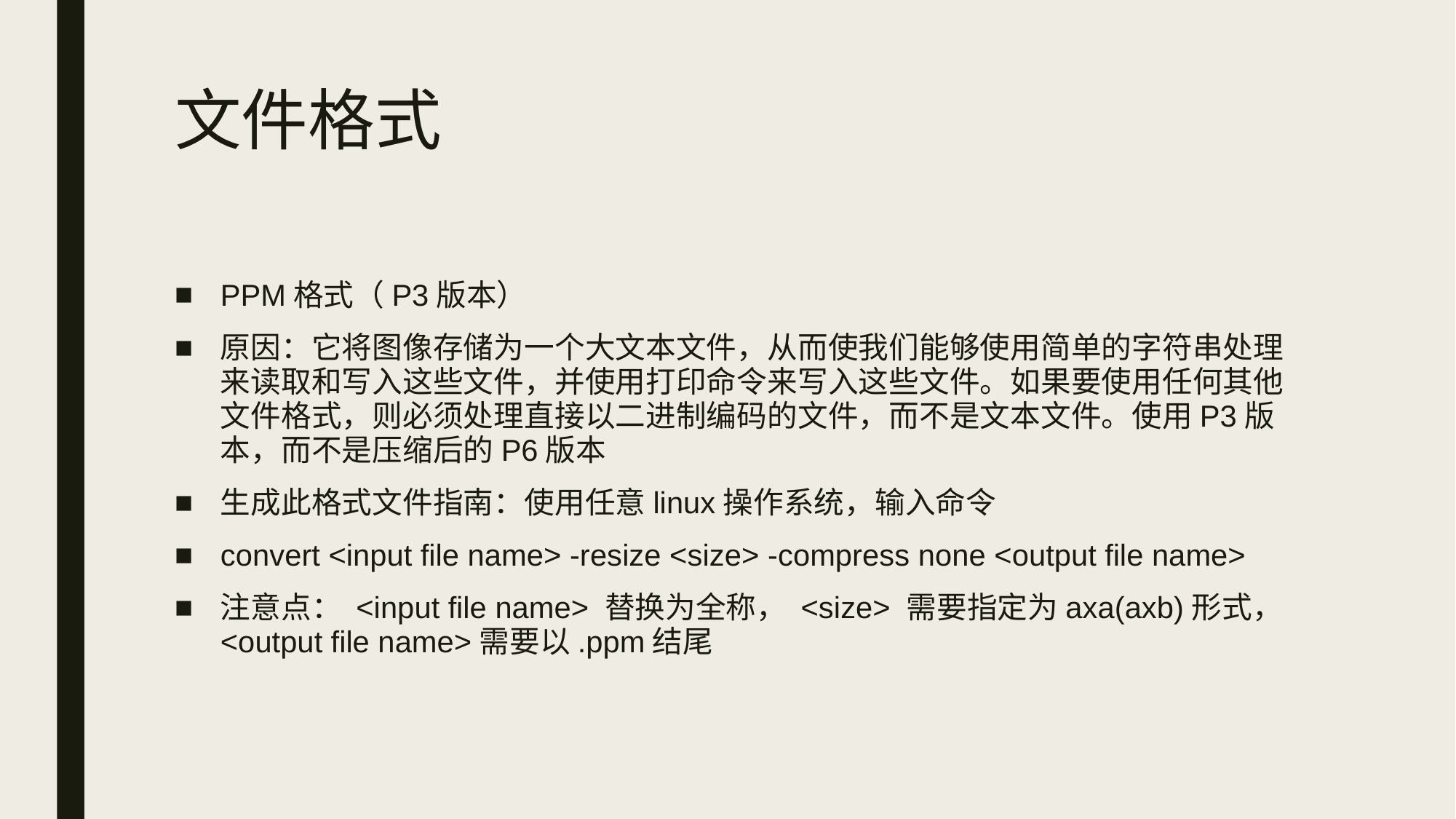

# 文件格式
PPM格式（P3版本）
原因：它将图像存储为一个大文本文件，从而使我们能够使用简单的字符串处理来读取和写入这些文件，并使用打印命令来写入这些文件。如果要使用任何其他文件格式，则必须处理直接以二进制编码的文件，而不是文本文件。使用P3版本，而不是压缩后的P6版本
生成此格式文件指南：使用任意linux操作系统，输入命令
convert <input file name> -resize <size> -compress none <output file name>
注意点： <input file name> 替换为全称， <size> 需要指定为axa(axb)形式，<output file name>需要以.ppm结尾